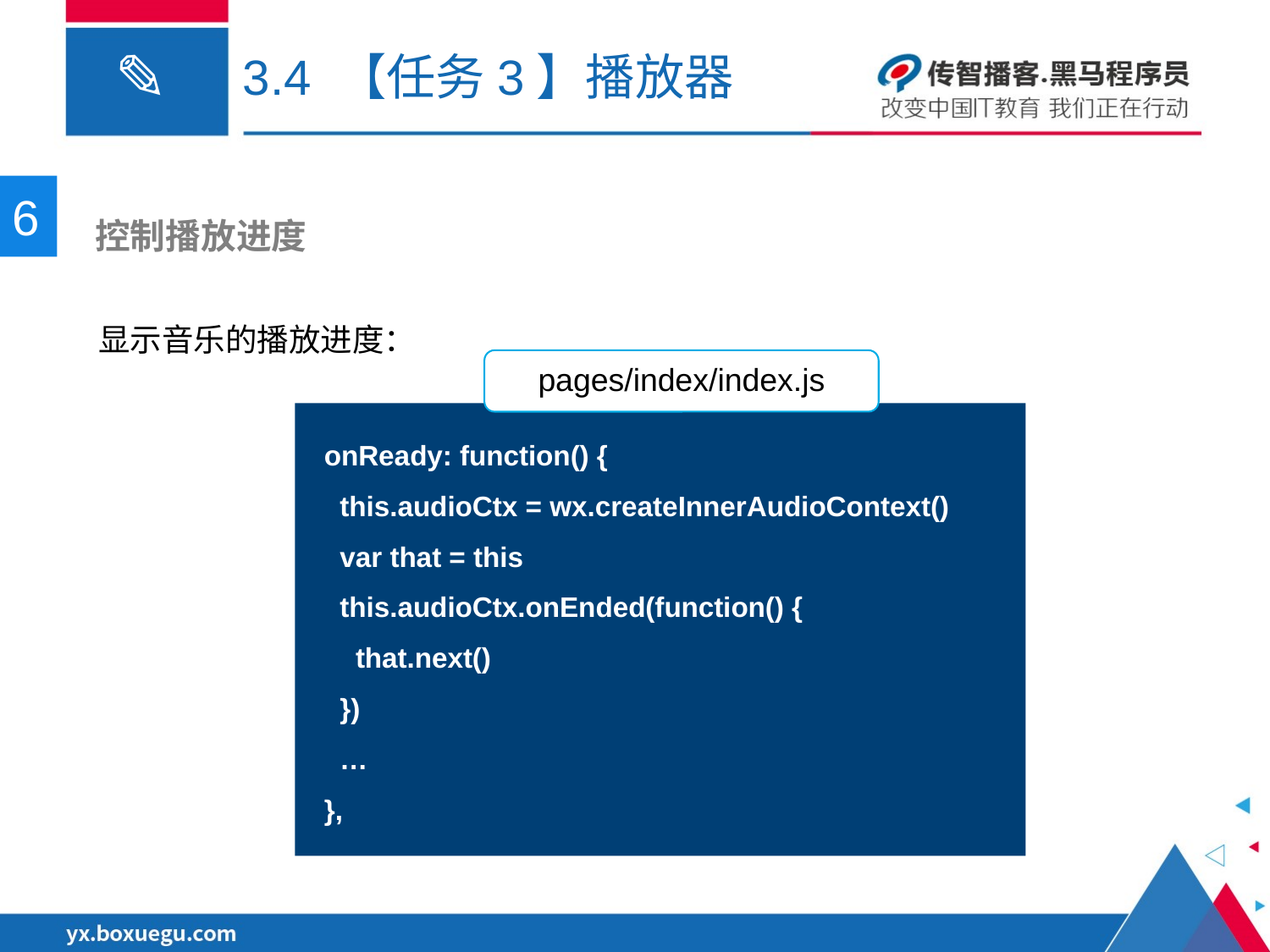

# 3.4 【任务3】播放器

6
  控制播放进度
显示音乐的播放进度：
pages/index/index.js

onReady: function() {
  this.audioCtx = wx.createInnerAudioContext()
  var that = this
  this.audioCtx.onEnded(function() {
    that.next()
  })
  …
},